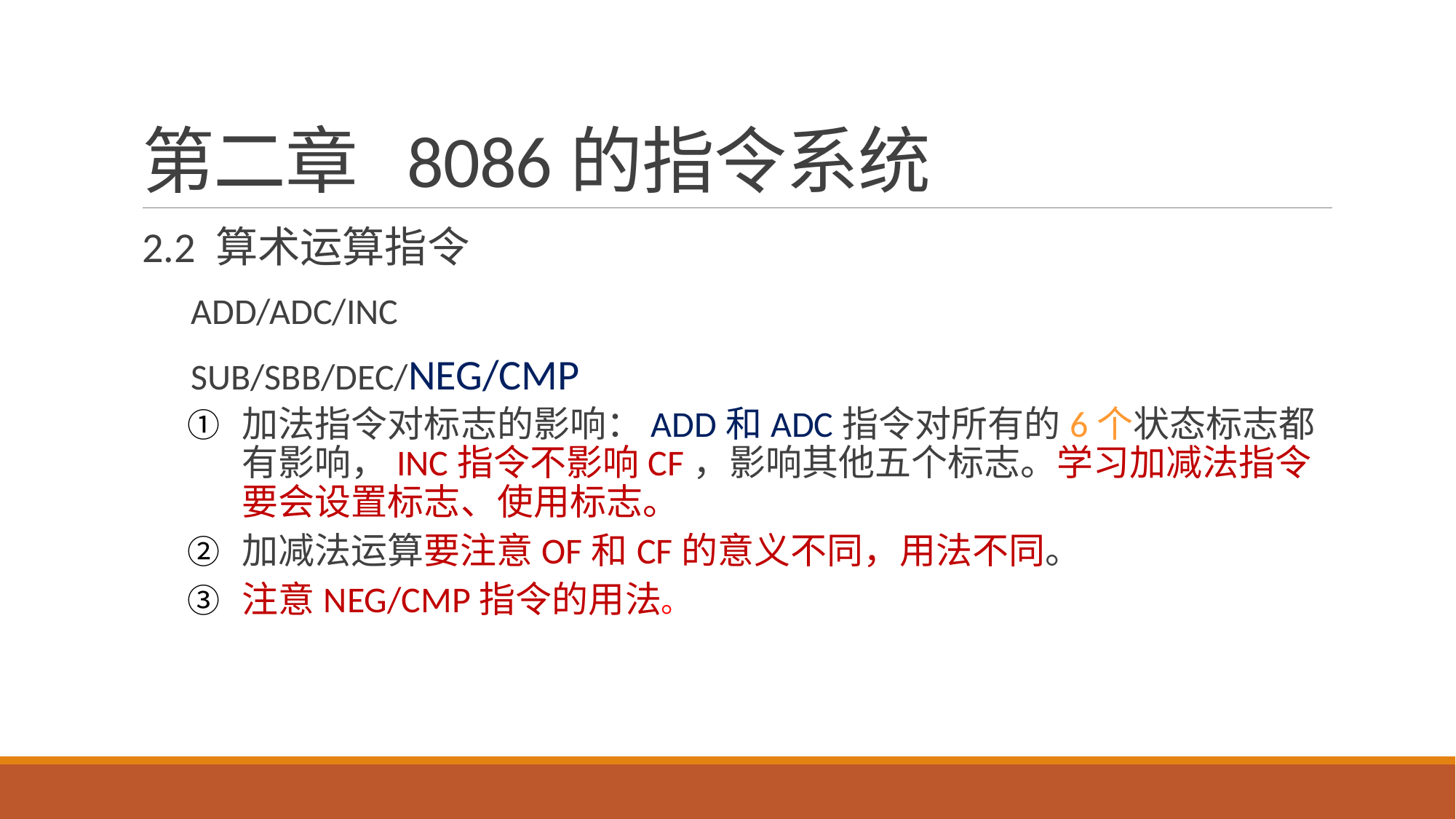

# 第二章  8086的指令系统
2.2 算术运算指令
      ADD/ADC/INC
      SUB/SBB/DEC/NEG/CMP
加法指令对标志的影响：ADD和ADC指令对所有的6个状态标志都有影响，INC指令不影响CF，影响其他五个标志。学习加减法指令要会设置标志、使用标志。
加减法运算要注意OF和CF的意义不同，用法不同。
注意NEG/CMP指令的用法。